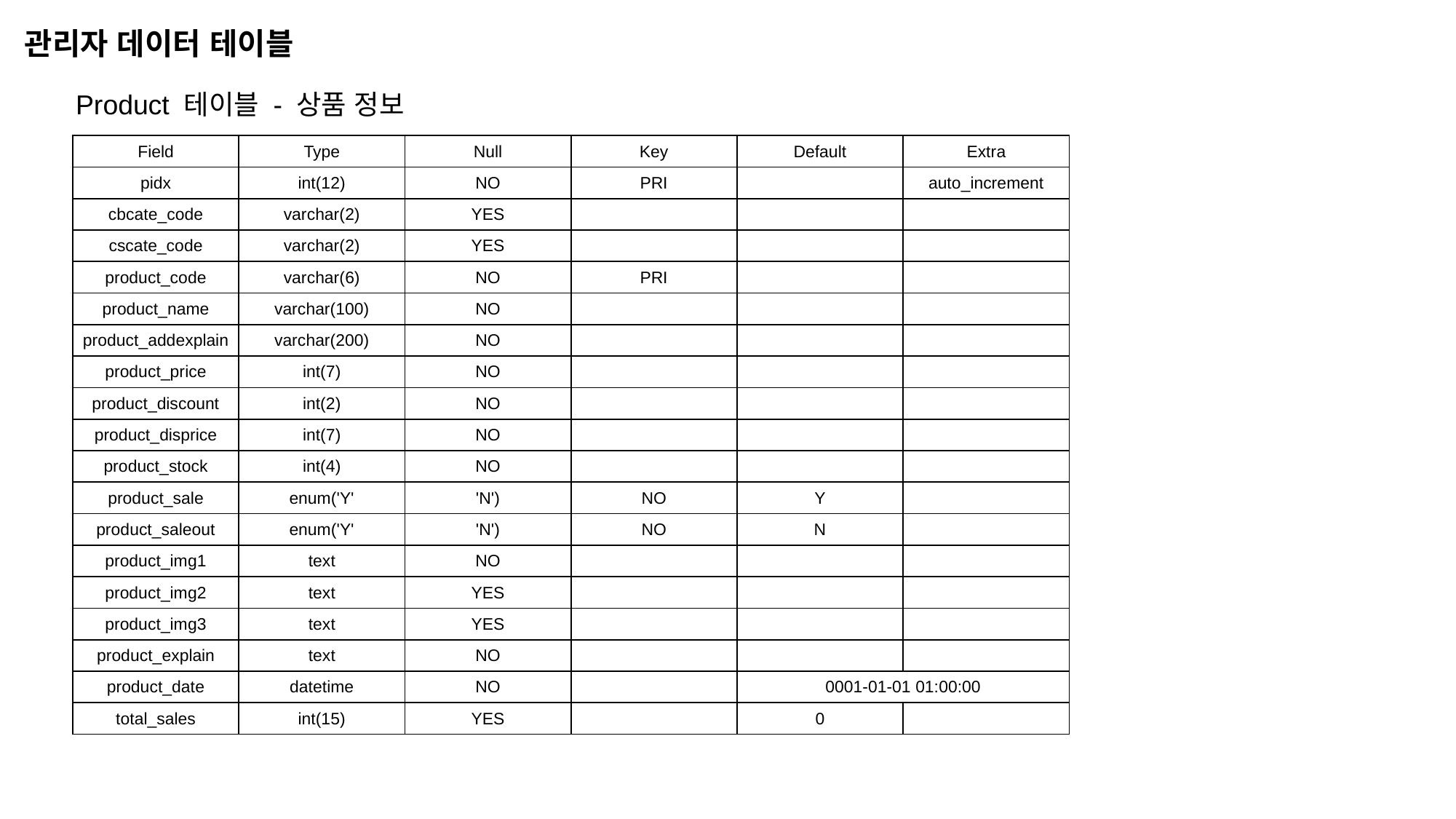

관리자 데이터 테이블
Product 테이블 - 상품 정보
| Field | Type | Null | Key | Default | Extra |
| --- | --- | --- | --- | --- | --- |
| pidx | int(12) | NO | PRI |  | auto\_increment |
| cbcate\_code | varchar(2) | YES |  |  |  |
| cscate\_code | varchar(2) | YES |  |  |  |
| product\_code | varchar(6) | NO | PRI |  |  |
| product\_name | varchar(100) | NO |  |  |  |
| product\_addexplain | varchar(200) | NO |  |  |  |
| product\_price | int(7) | NO |  |  |  |
| product\_discount | int(2) | NO |  |  |  |
| product\_disprice | int(7) | NO |  |  |  |
| product\_stock | int(4) | NO |  |  |  |
| product\_sale | enum('Y' | 'N') | NO | Y |  |
| product\_saleout | enum('Y' | 'N') | NO | N |  |
| product\_img1 | text | NO |  |  |  |
| product\_img2 | text | YES |  |  |  |
| product\_img3 | text | YES |  |  |  |
| product\_explain | text | NO |  |  |  |
| product\_date | datetime | NO |  | 0001-01-01 01:00:00 |  |
| total\_sales | int(15) | YES |  | 0 |  |